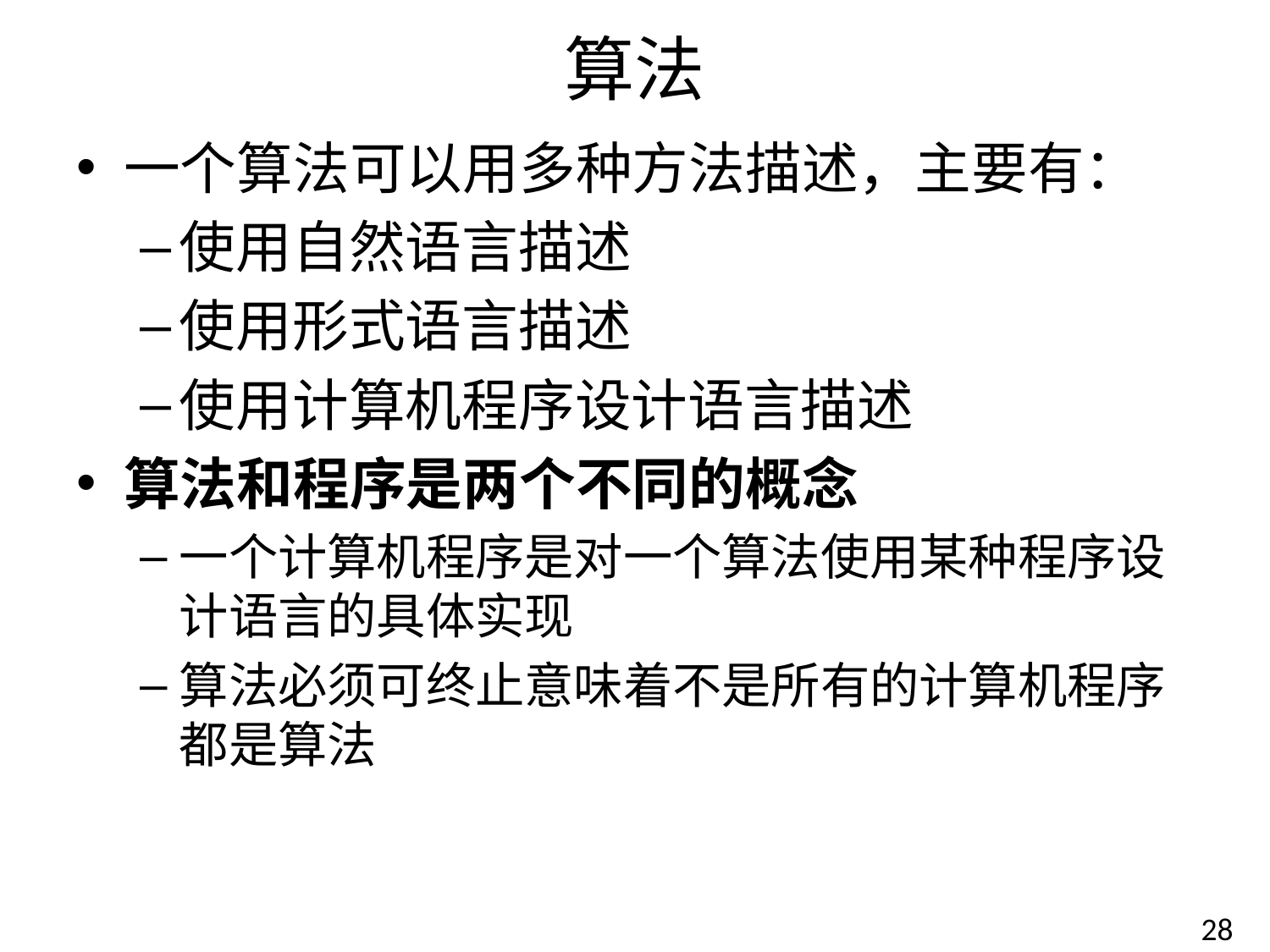

# 算法
一个算法可以用多种方法描述，主要有：
使用自然语言描述
使用形式语言描述
使用计算机程序设计语言描述
算法和程序是两个不同的概念
一个计算机程序是对一个算法使用某种程序设计语言的具体实现
算法必须可终止意味着不是所有的计算机程序都是算法
28